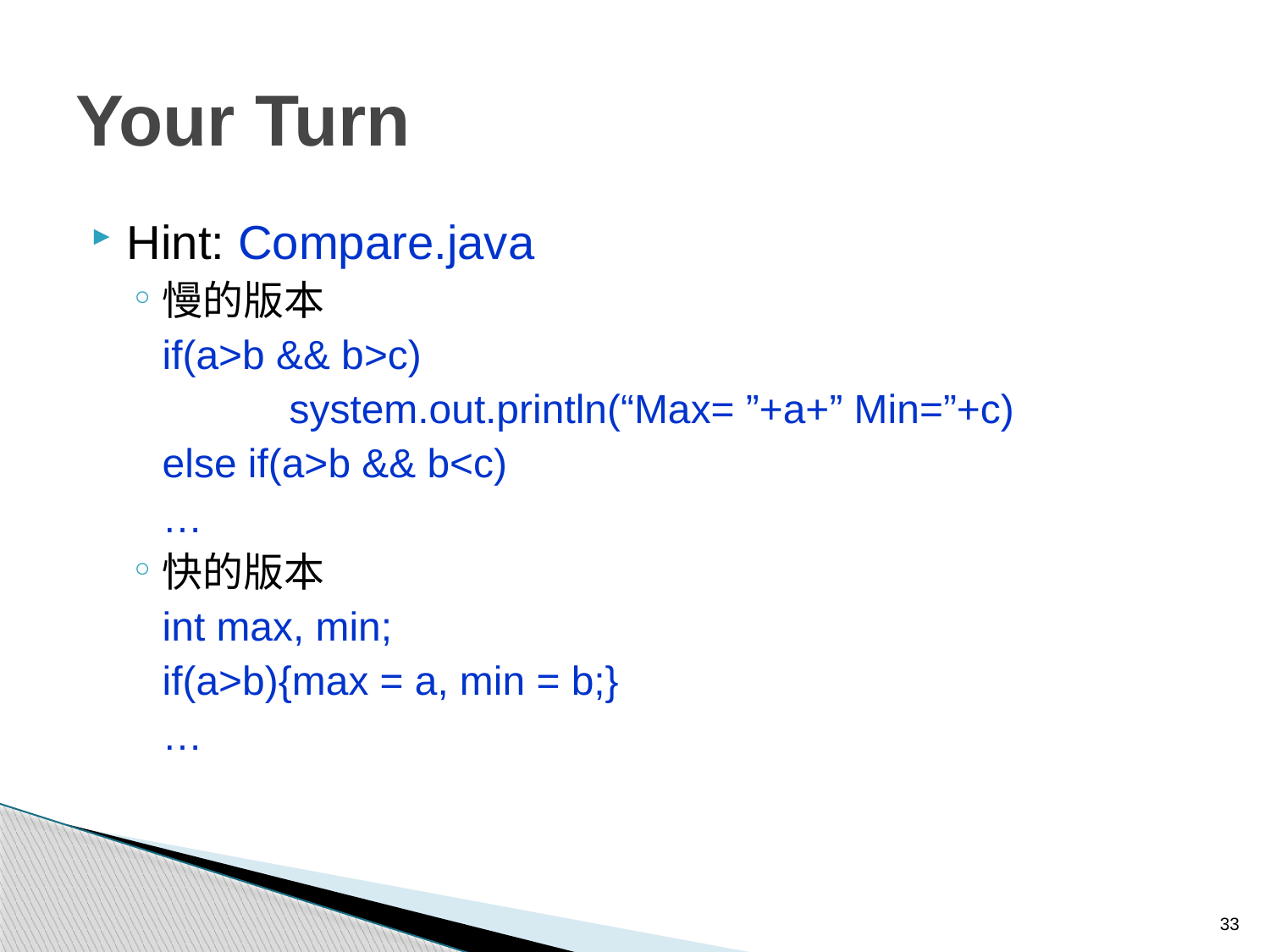

# Your Turn
Hint: Compare.java
慢的版本
	if(a>b && b>c)
		system.out.println(“Max= ”+a+” Min=”+c)
	else if(a>b && b<c)
	…
快的版本
	int max, min;
	if(a>b){max = a, min = b;}
	…

33